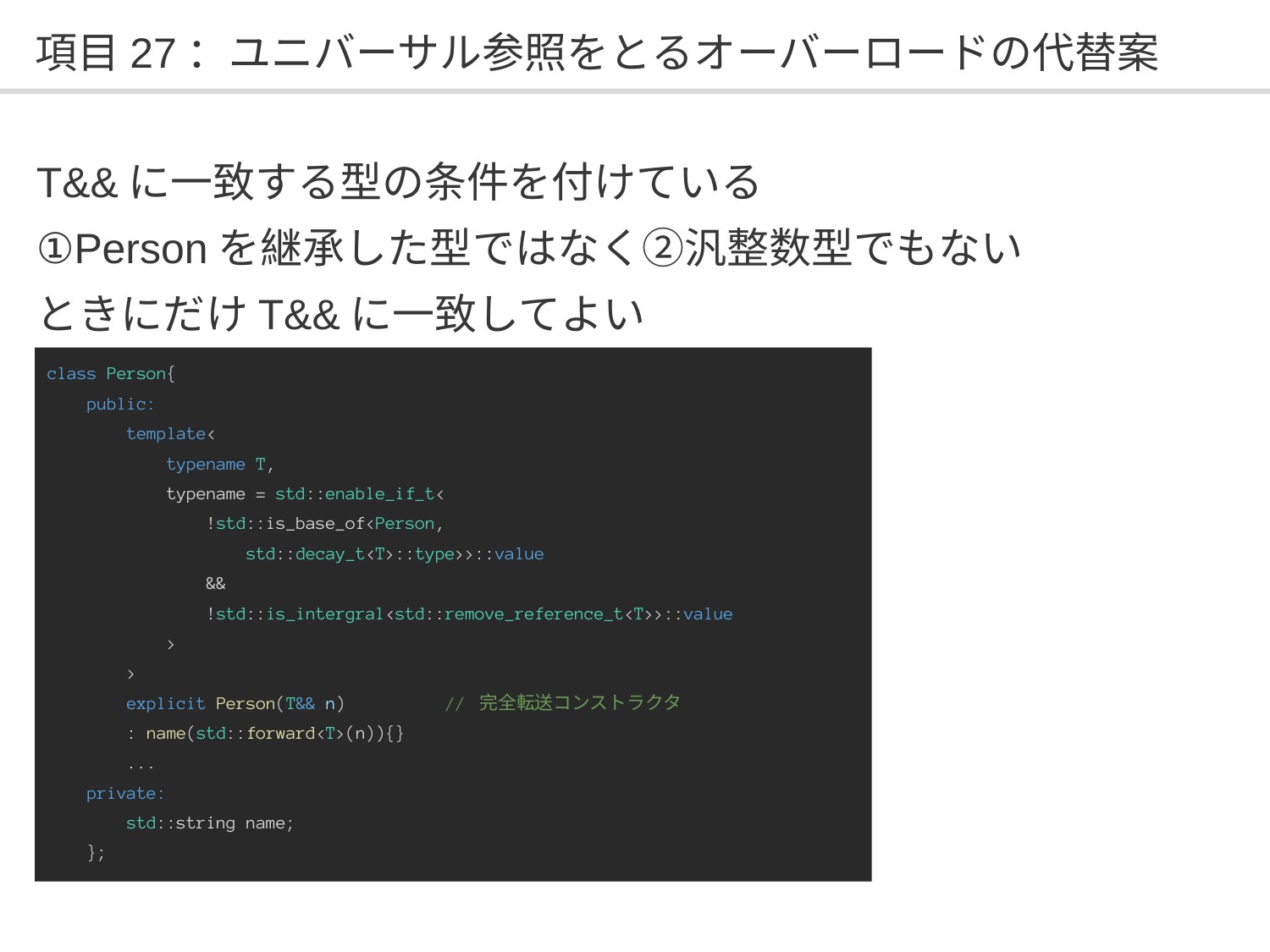

# 項目27：ユニバーサル参照をとるオーバーロードの代替案
T&&に一致する型の条件を付けている
①Personを継承した型ではなく②汎整数型でもない
ときにだけT&&に一致してよい

class Person{
    public:
        template<
            typename T,
            typename = std::enable_if_t<
                !std::is_base_of<Person,
                    std::decay_t<T>::type>>::value
                &&
                !std::is_intergral<std::remove_reference_t<T>>::value
            >
        >
        explicit Person(T&& n)          // 完全転送コンストラクタ
        : name(std::forward<T>(n)){}
        ...
    private:
        std::string name;
    };